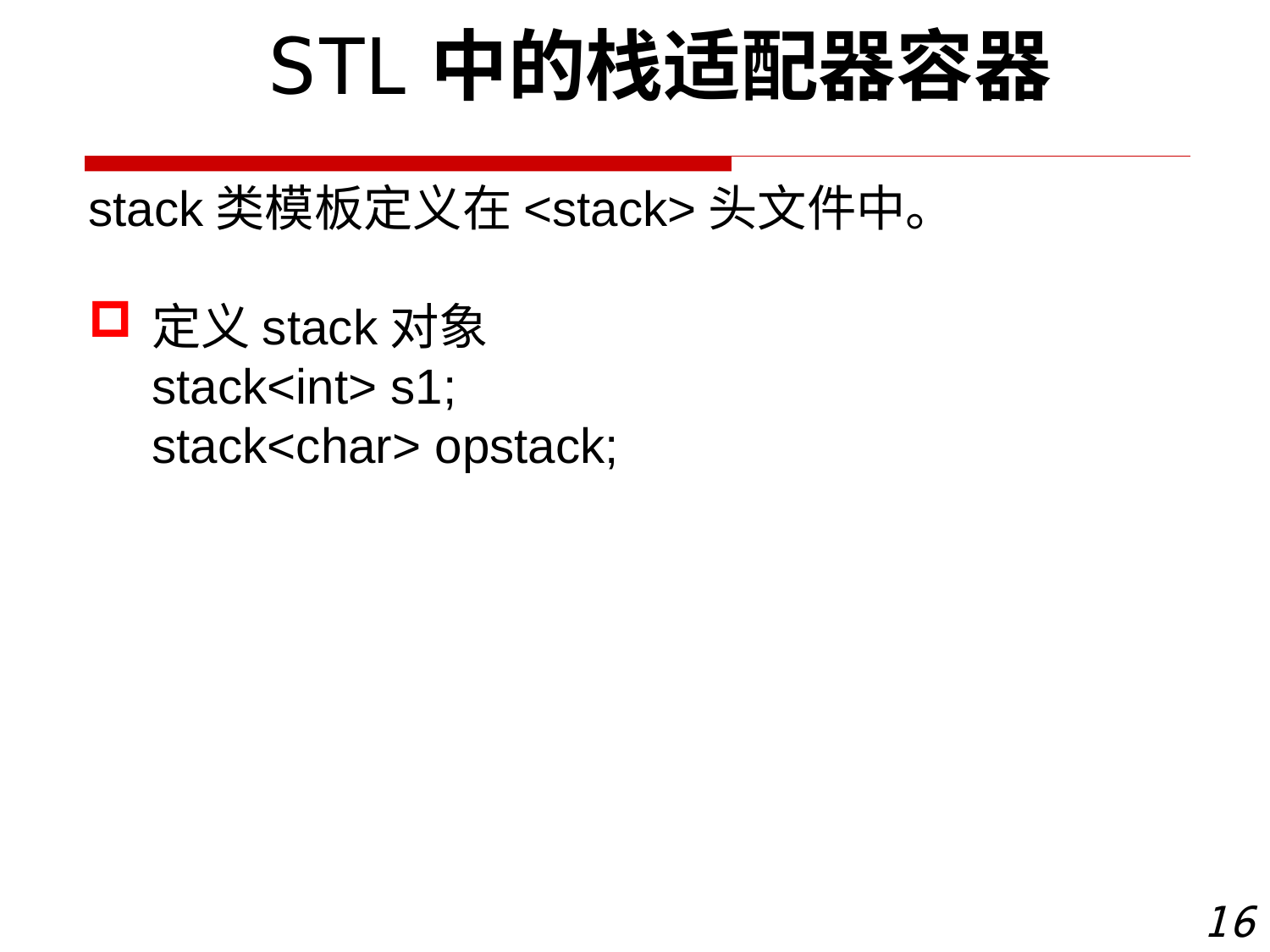

STL中的栈适配器容器
stack类模板定义在<stack>头文件中。
定义stack对象
stack<int> s1;
stack<char> opstack;

16